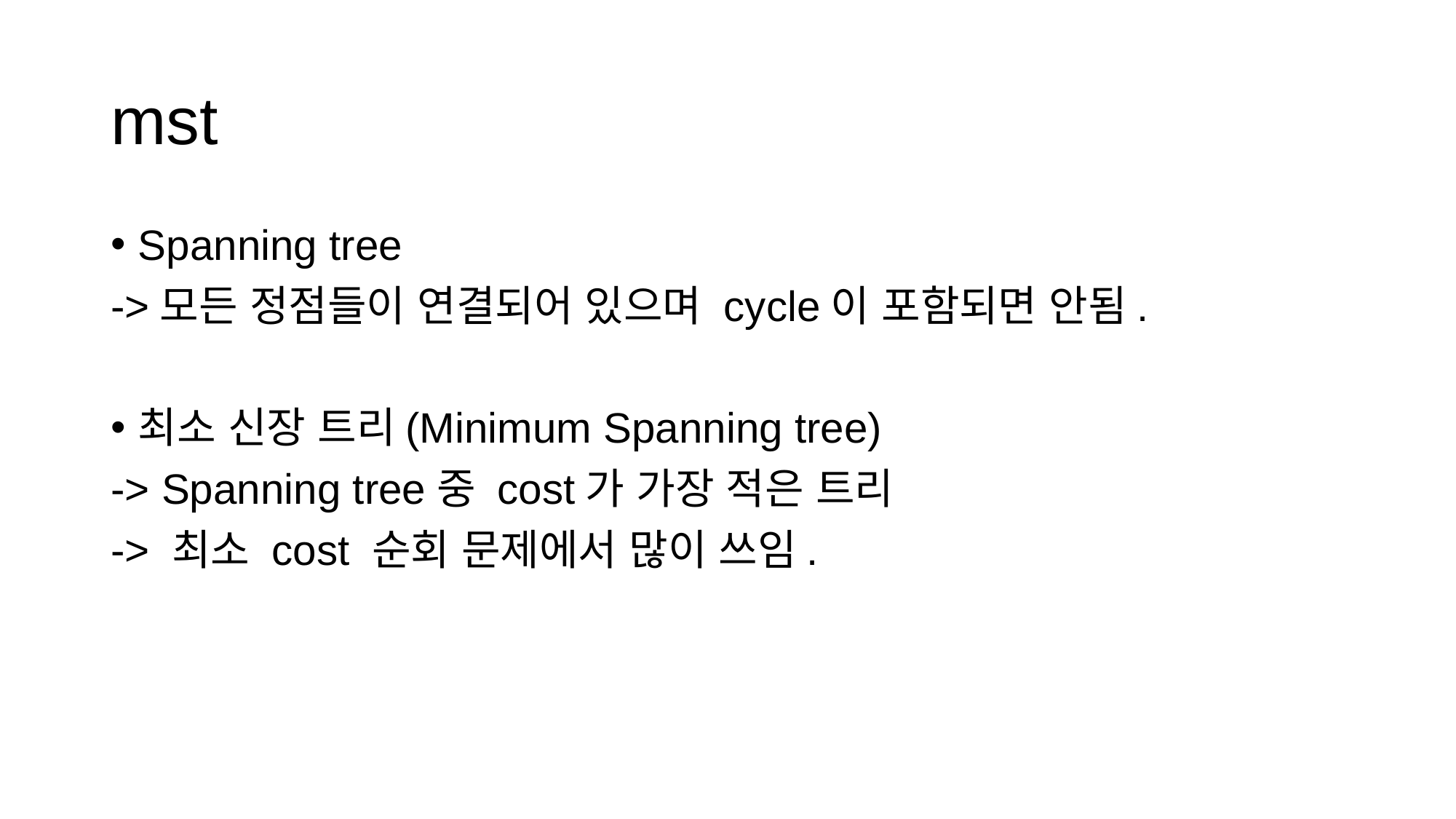

# mst
Spanning tree
->모든 정점들이 연결되어 있으며 cycle이 포함되면 안됨.

최소 신장 트리(Minimum Spanning tree)
-> Spanning tree중 cost가 가장 적은 트리
-> 최소 cost 순회 문제에서 많이 쓰임.